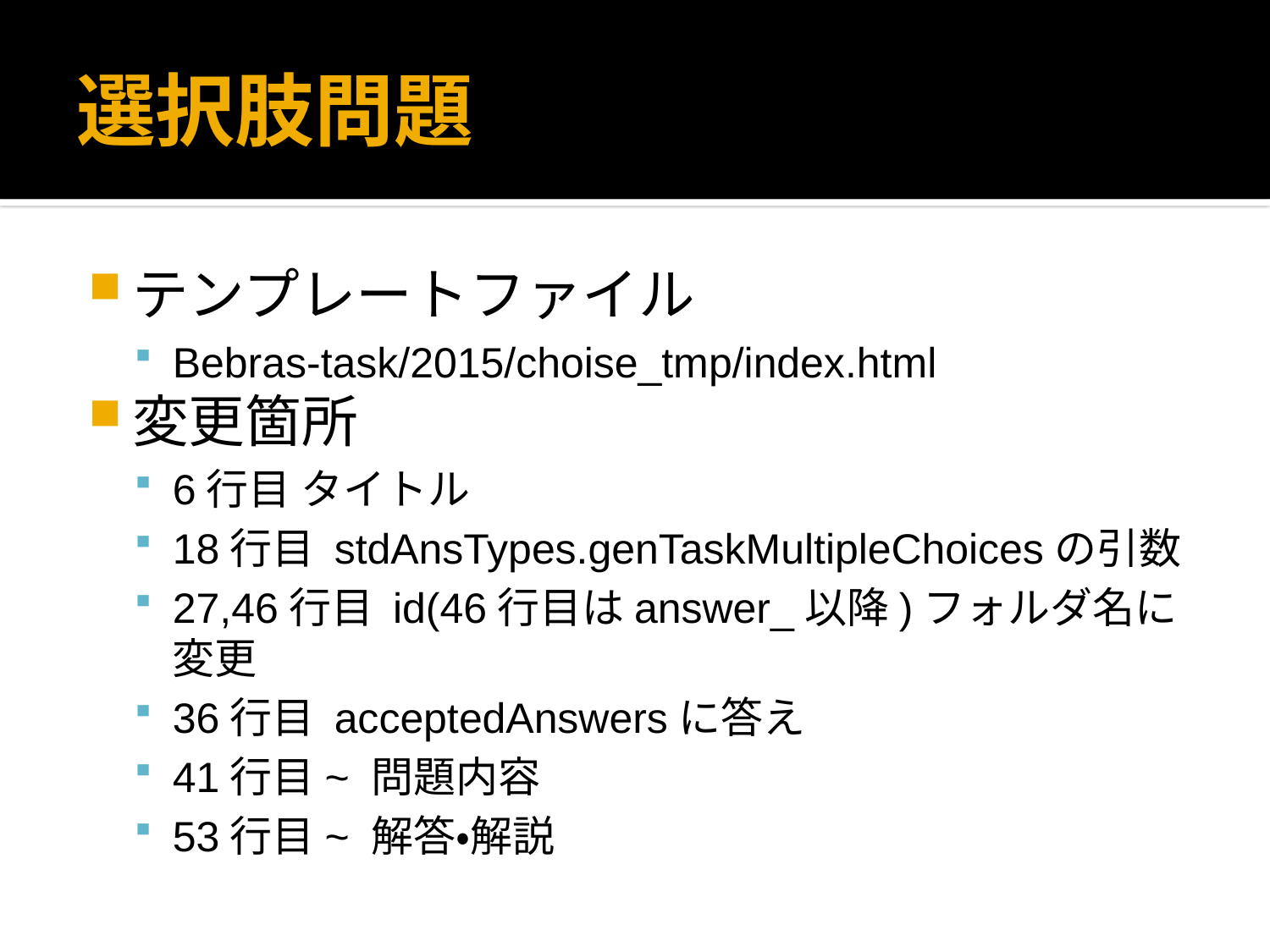

# 選択肢問題
テンプレートファイル
Bebras-task/2015/choise_tmp/index.html
変更箇所
6行目 タイトル
18行目 stdAnsTypes.genTaskMultipleChoicesの引数
27,46行目 id(46行目はanswer_以降)フォルダ名に変更
36行目 acceptedAnswersに答え
41行目~ 問題内容
53行目~ 解答・解説